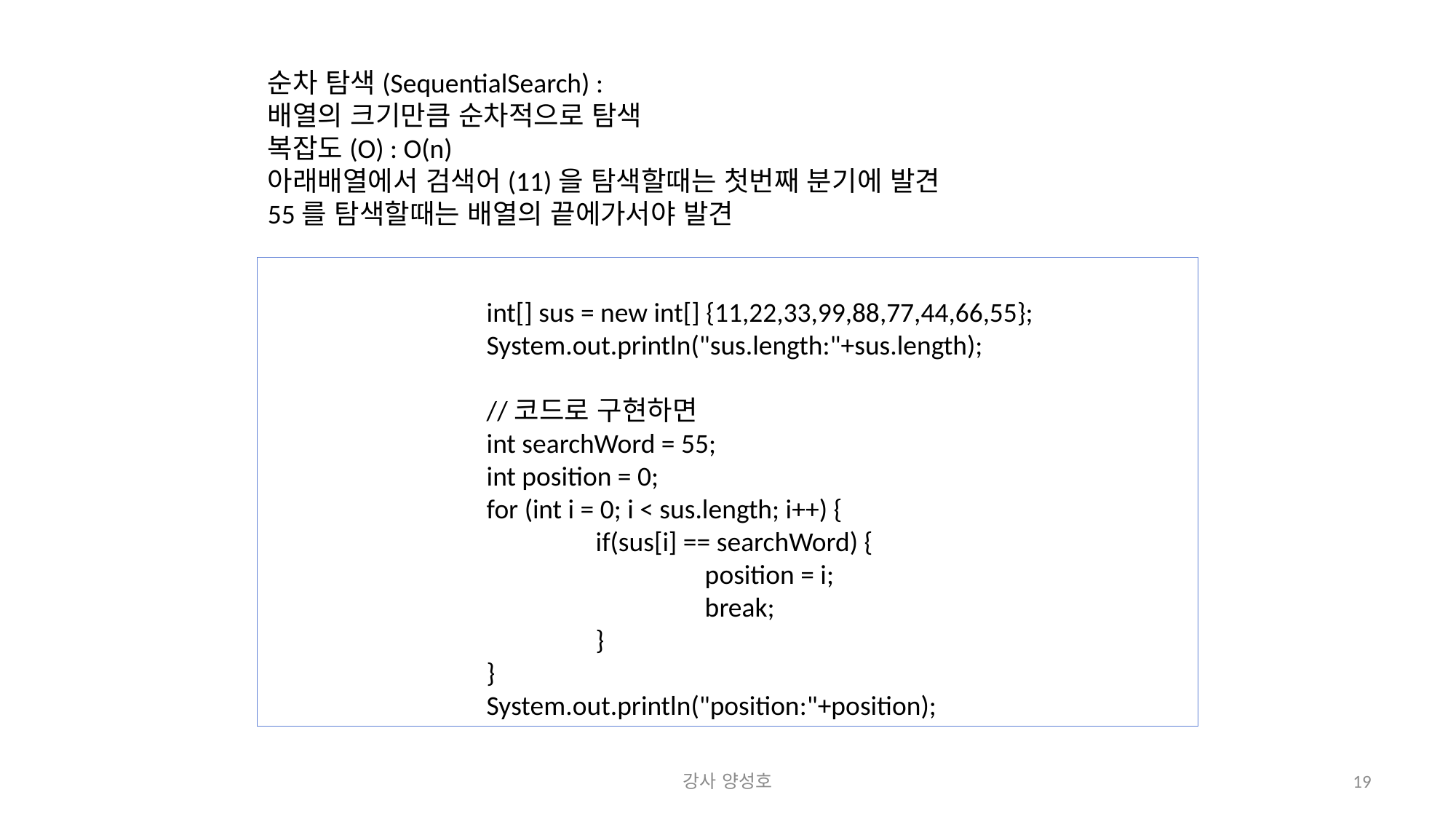

순차 탐색(SequentialSearch) :
배열의 크기만큼 순차적으로 탐색
복잡도(O) : O(n)
아래배열에서 검색어(11)을 탐색할때는 첫번째 분기에 발견
55를 탐색할때는 배열의 끝에가서야 발견

		int[] sus = new int[] {11,22,33,99,88,77,44,66,55};
		System.out.println("sus.length:"+sus.length);

		//코드로 구현하면
		int searchWord = 55;
		int position = 0;
		for (int i = 0; i < sus.length; i++) {
			if(sus[i] == searchWord) {
				position = i;
				break;
			}
		}
		System.out.println("position:"+position);
강사 양성호
19